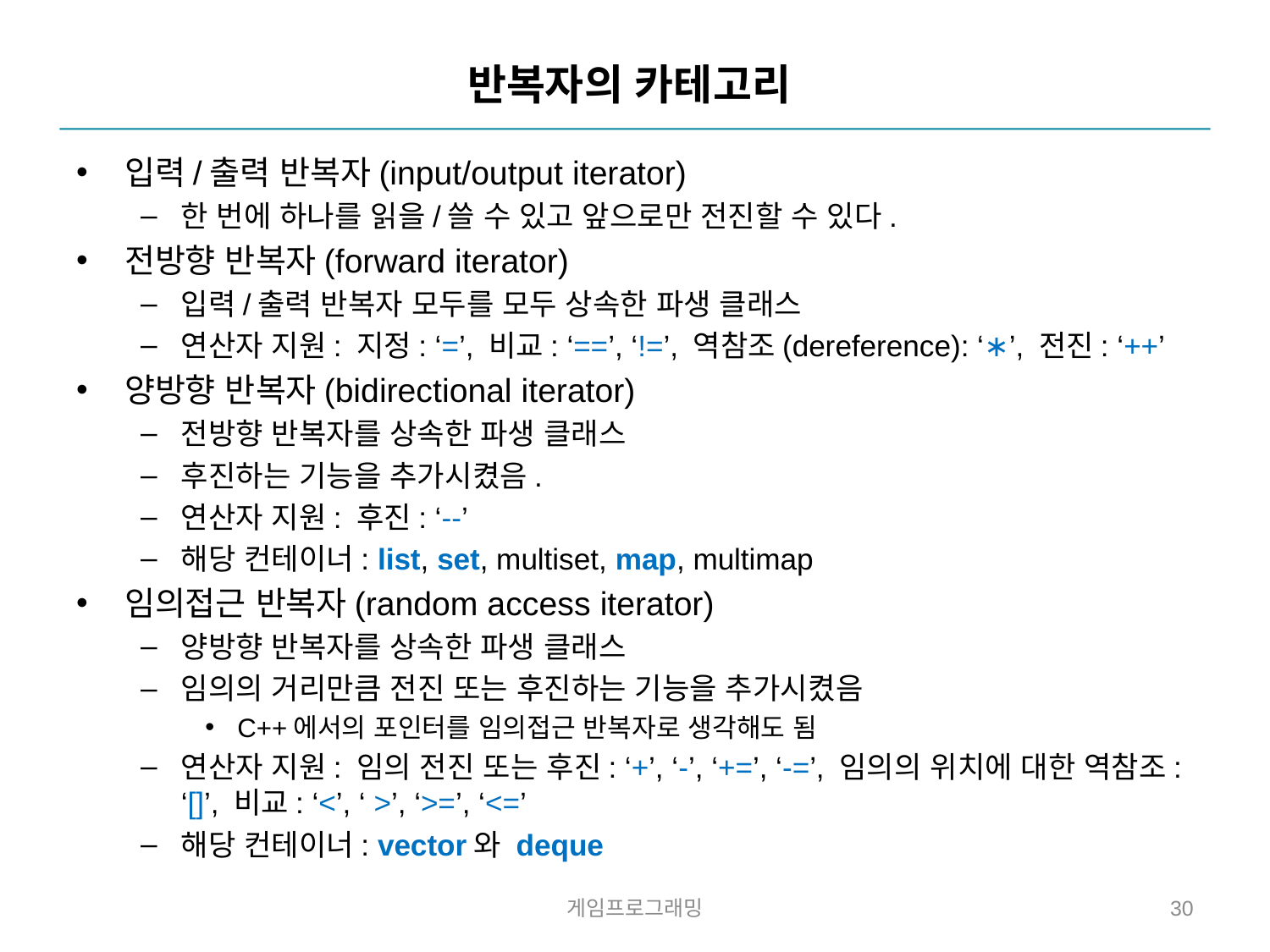

# 반복자의 카테고리
입력/출력 반복자(input/output iterator)
한 번에 하나를 읽을/쓸 수 있고 앞으로만 전진할 수 있다.
전방향 반복자(forward iterator)
입력/출력 반복자 모두를 모두 상속한 파생 클래스
연산자 지원: 지정: ‘=’, 비교: ‘==’, ‘!=’, 역참조(dereference): ‘∗’, 전진: ‘++’
양방향 반복자(bidirectional iterator)
전방향 반복자를 상속한 파생 클래스
후진하는 기능을 추가시켰음.
연산자 지원: 후진: ‘--’
해당 컨테이너: list, set, multiset, map, multimap
임의접근 반복자(random access iterator)
양방향 반복자를 상속한 파생 클래스
임의의 거리만큼 전진 또는 후진하는 기능을 추가시켰음
C++에서의 포인터를 임의접근 반복자로 생각해도 됨
연산자 지원: 임의 전진 또는 후진: ‘+’, ‘-’, ‘+=’, ‘-=’, 임의의 위치에 대한 역참조: ‘[]’, 비교: ‘<’, ‘ >’, ‘>=’, ‘<=’
해당 컨테이너: vector와 deque
게임프로그래밍
30